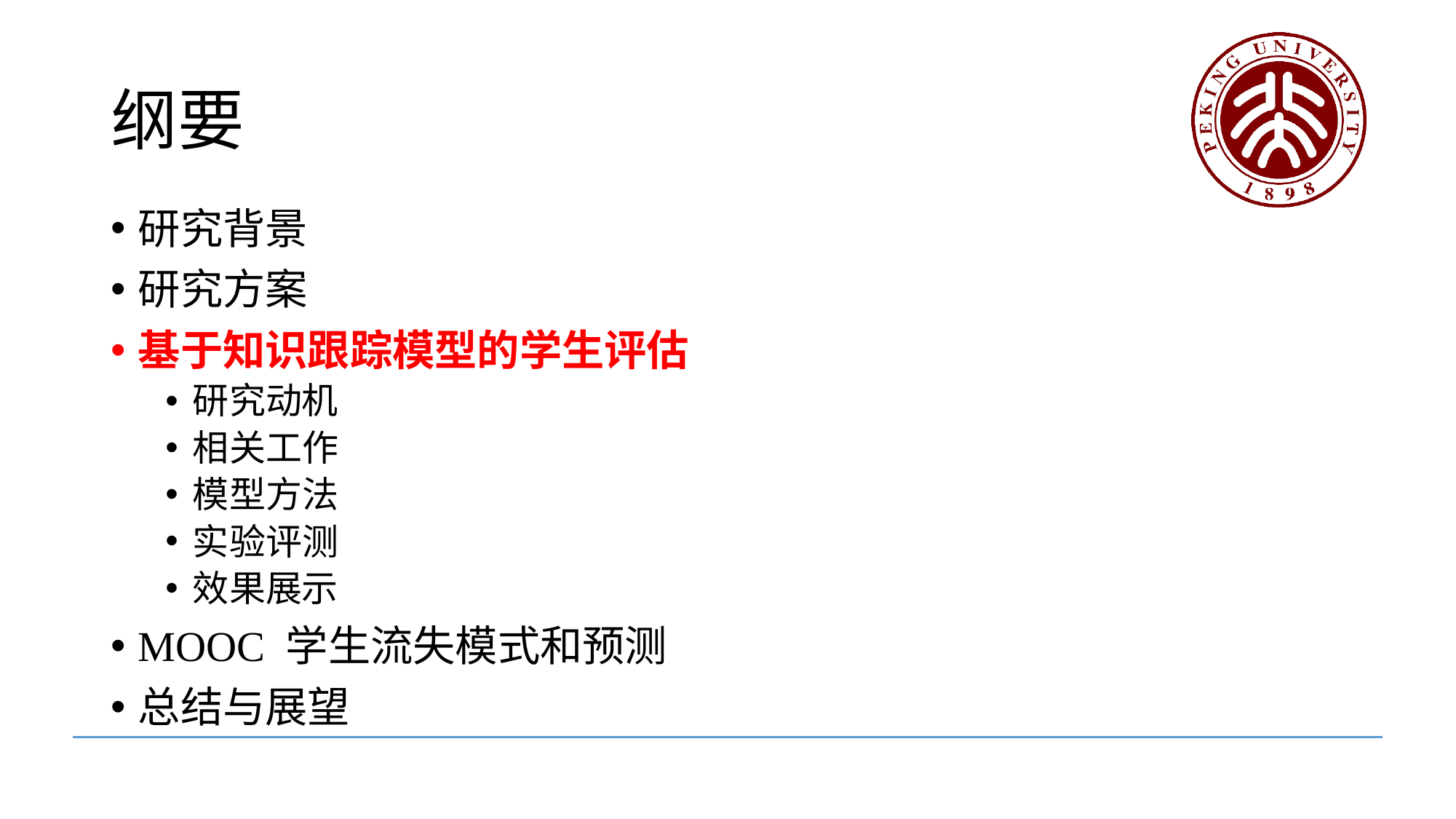

# 纲要
研究背景
研究方案
基于知识跟踪模型的学生评估
研究动机
相关工作
模型方法
实验评测
效果展示
MOOC 学生流失模式和预测
总结与展望